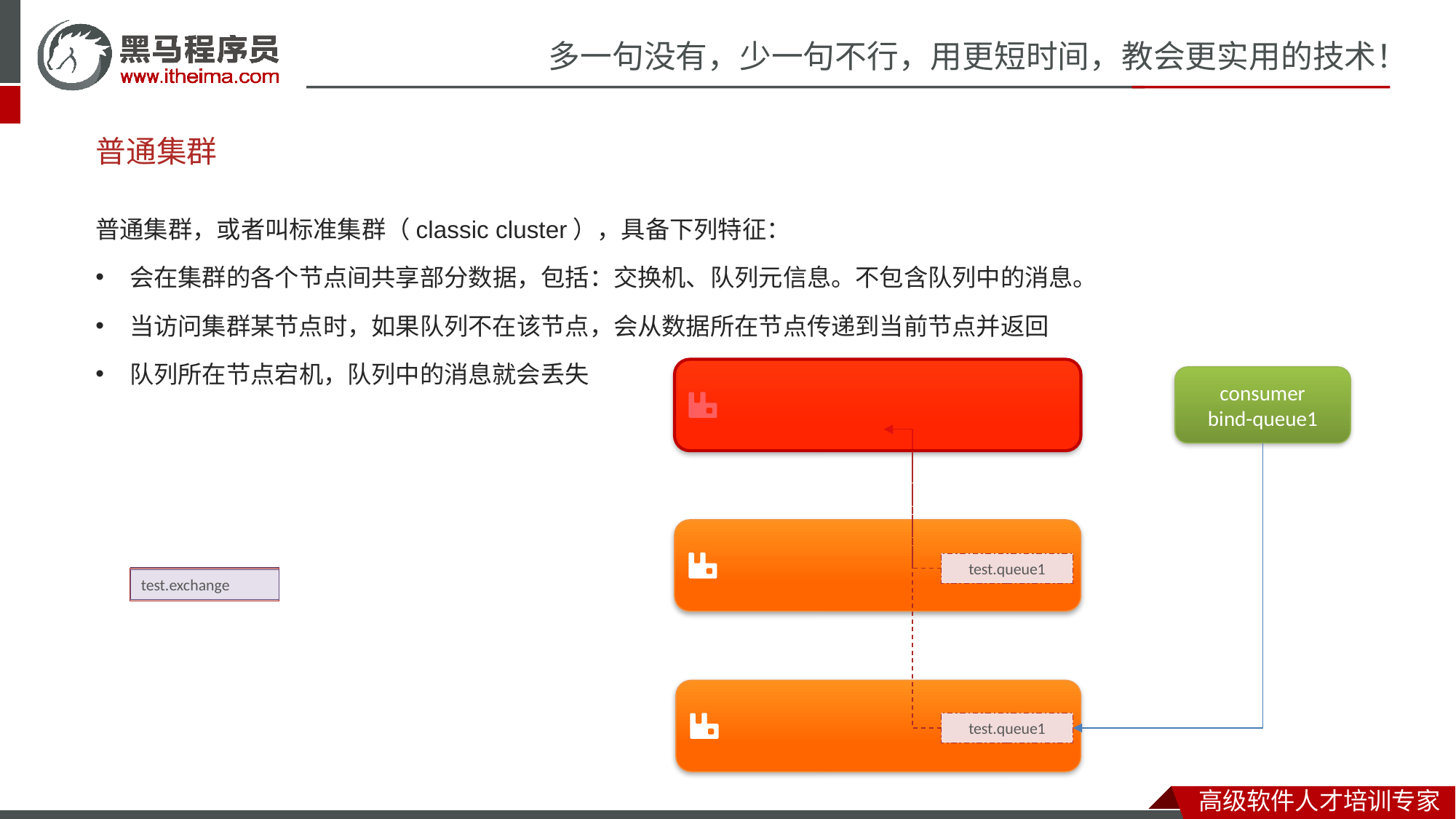

# 普通集群
普通集群，或者叫标准集群（classic cluster），具备下列特征：
会在集群的各个节点间共享部分数据，包括：交换机、队列元信息。不包含队列中的消息。
当访问集群某节点时，如果队列不在该节点，会从数据所在节点传递到当前节点并返回
队列所在节点宕机，队列中的消息就会丢失

consumer
bind-queue1

test.queue1
test.exchange
test.queue3
test.exchange
test.queue1
test.exchange
test.exchange
test.queue2

test.queue1